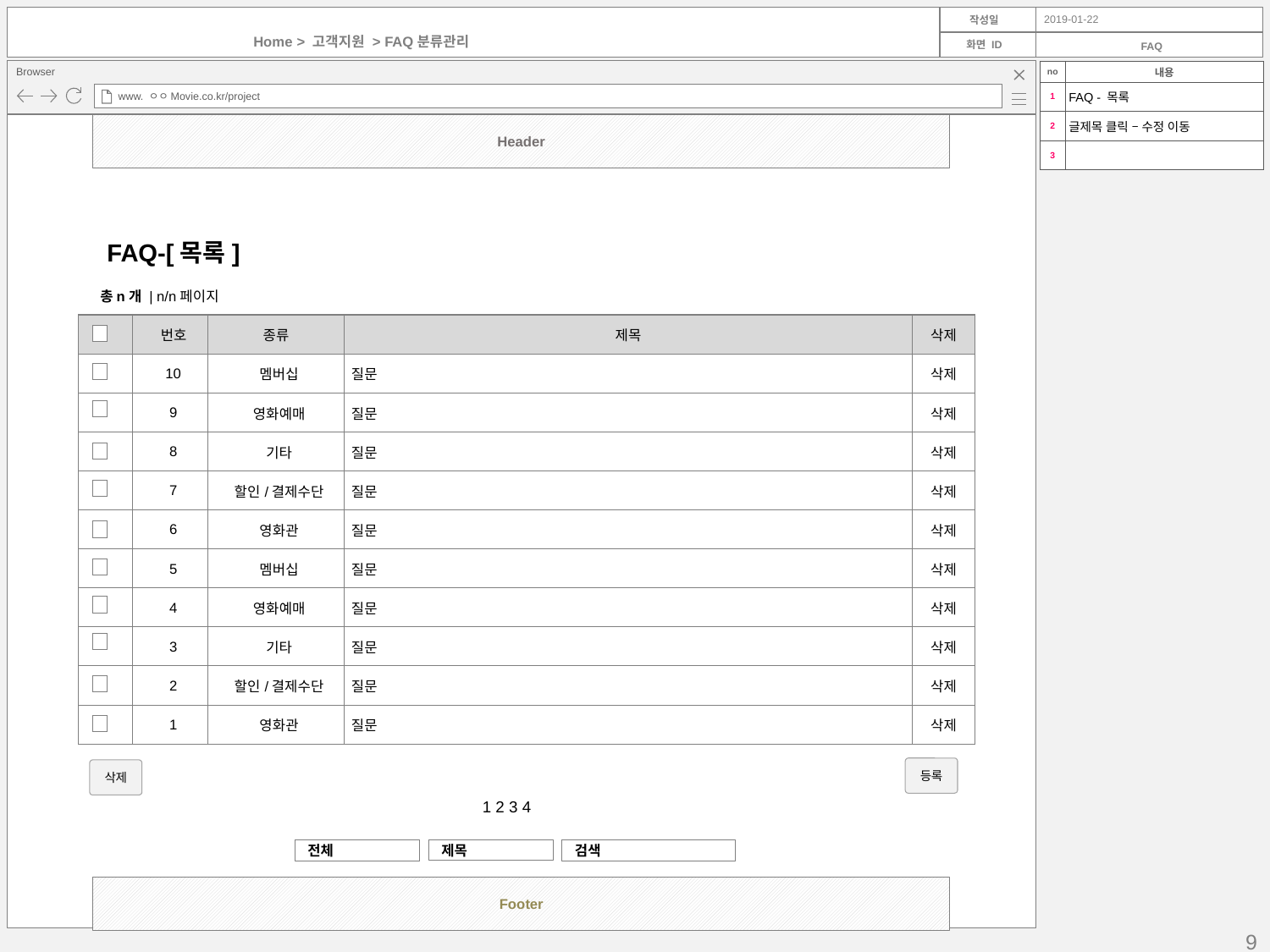

2019-01-22
Home > 고객지원 > FAQ분류관리
FAQ
| no | 내용 |
| --- | --- |
| 1 | FAQ - 목록 |
| 2 | 글제목 클릭 – 수정 이동 |
| 3 |  |
Header
FAQ-[목록]
총n개 | n/n페이지
|  | 번호 | 종류 | 제목 | 삭제 |
| --- | --- | --- | --- | --- |
|  | 10 | 멤버십 | 질문 | 삭제 |
|  | 9 | 영화예매 | 질문 | 삭제 |
|  | 8 | 기타 | 질문 | 삭제 |
|  | 7 | 할인/결제수단 | 질문 | 삭제 |
|  | 6 | 영화관 | 질문 | 삭제 |
|  | 5 | 멤버십 | 질문 | 삭제 |
|  | 4 | 영화예매 | 질문 | 삭제 |
|  | 3 | 기타 | 질문 | 삭제 |
|  | 2 | 할인/결제수단 | 질문 | 삭제 |
|  | 1 | 영화관 | 질문 | 삭제 |

등록
삭제
1 2 3 4
제목
전체
검색
Footer
9